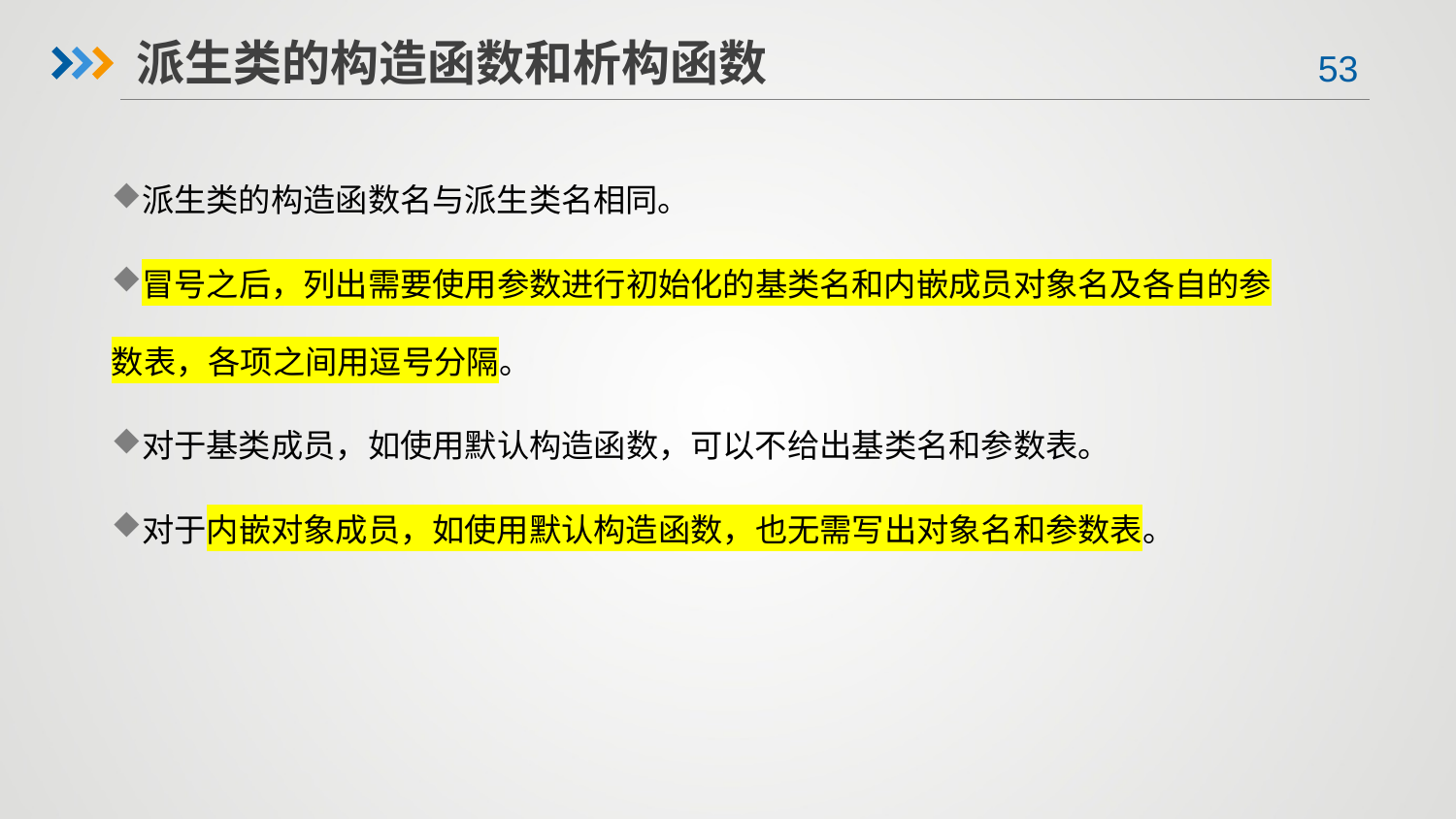

派生类的构造函数和析构函数
派生类的构造函数名与派生类名相同。
冒号之后，列出需要使用参数进行初始化的基类名和内嵌成员对象名及各自的参数表，各项之间用逗号分隔。
对于基类成员，如使用默认构造函数，可以不给出基类名和参数表。
对于内嵌对象成员，如使用默认构造函数，也无需写出对象名和参数表。